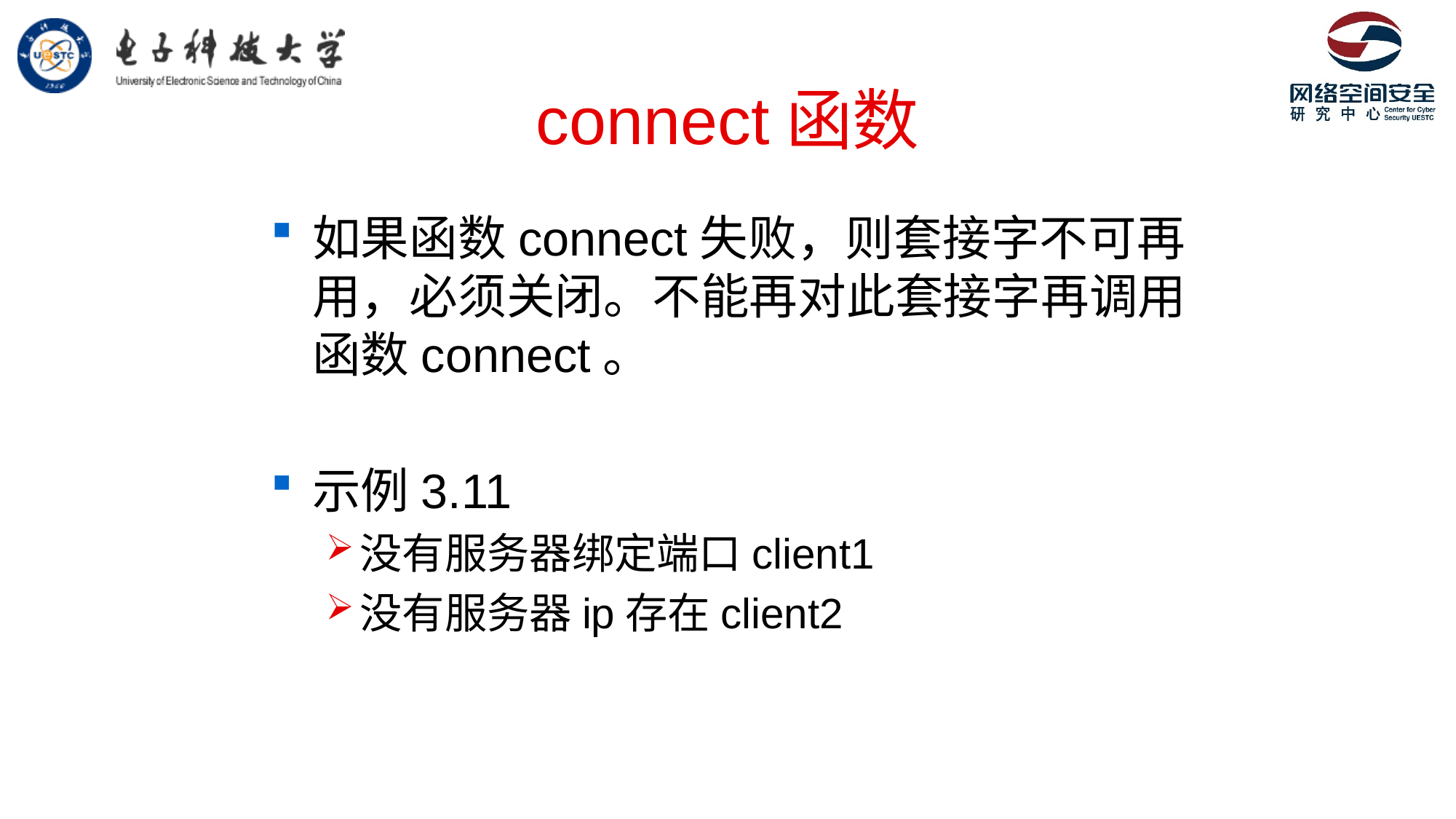

# connect函数
如果函数connect失败，则套接字不可再用，必须关闭。不能再对此套接字再调用函数connect。

示例3.11
没有服务器绑定端口client1
没有服务器ip存在client2